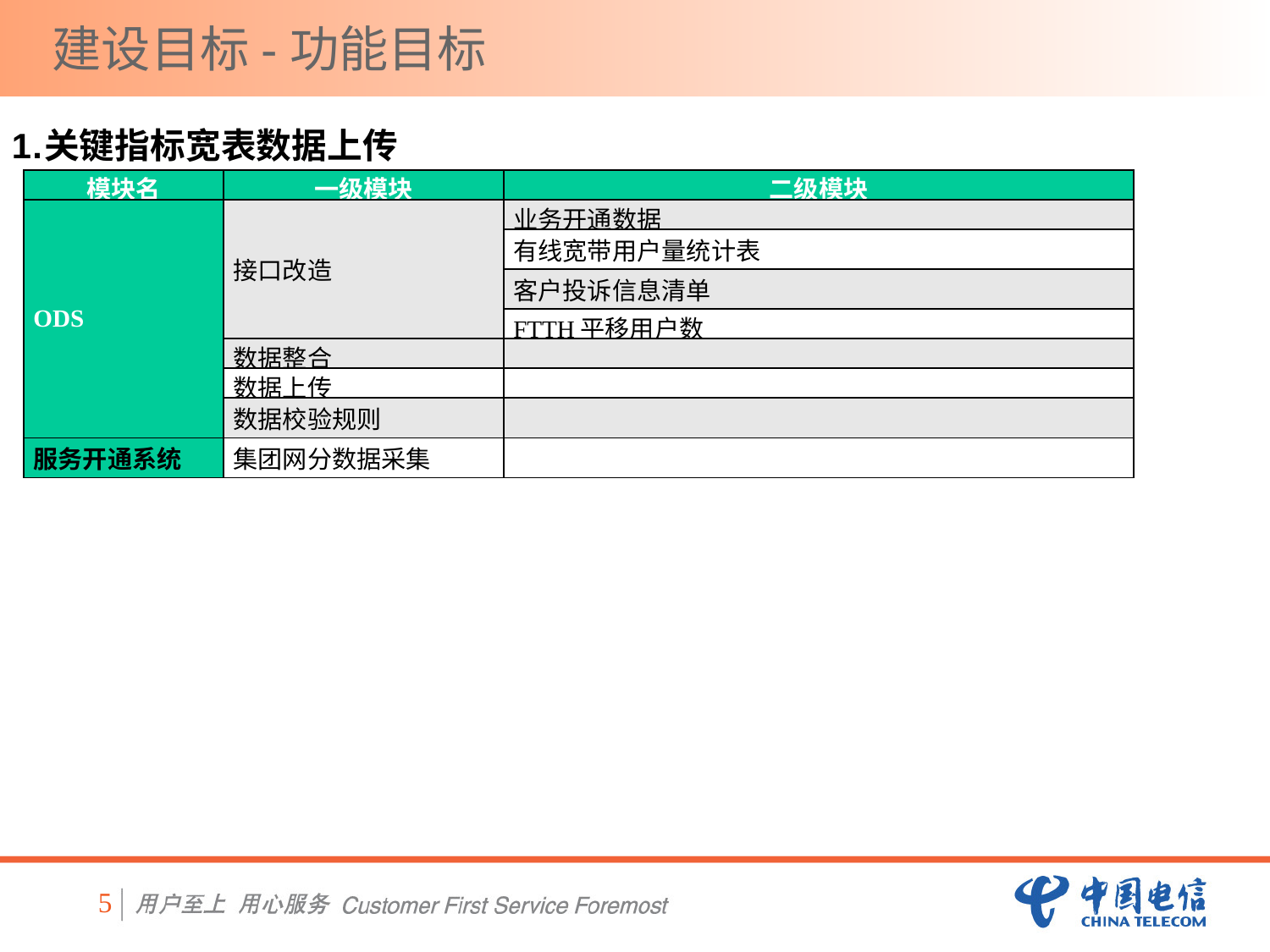

建设目标-功能目标
关键指标宽表数据上传

| 模块名 | 一级模块 | 二级模块 |
| --- | --- | --- |
| ODS | 接口改造 | 业务开通数据 |
|  |  | 有线宽带用户量统计表 |
|  |  | 客户投诉信息清单 |
|  |  | FTTH平移用户数 |
|  | 数据整合 |  |
|  | 数据上传 |  |
|  | 数据校验规则 |  |
| 服务开通系统 | 集团网分数据采集 |  |
5